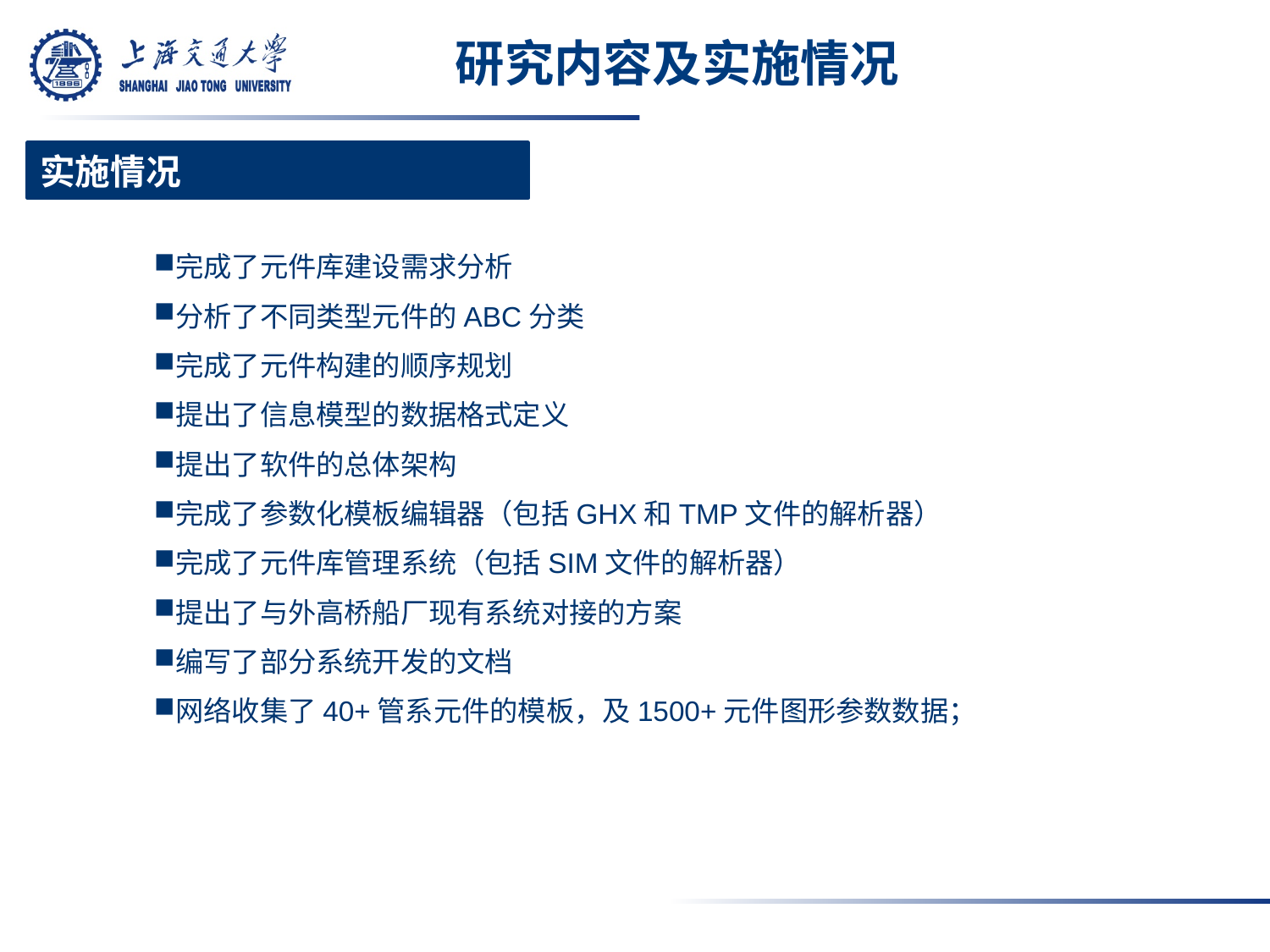

# 研究内容及实施情况
实施情况
完成了元件库建设需求分析
分析了不同类型元件的ABC分类
完成了元件构建的顺序规划
提出了信息模型的数据格式定义
提出了软件的总体架构
完成了参数化模板编辑器（包括GHX和TMP文件的解析器）
完成了元件库管理系统（包括SIM文件的解析器）
提出了与外高桥船厂现有系统对接的方案
编写了部分系统开发的文档
网络收集了40+管系元件的模板，及1500+元件图形参数数据；